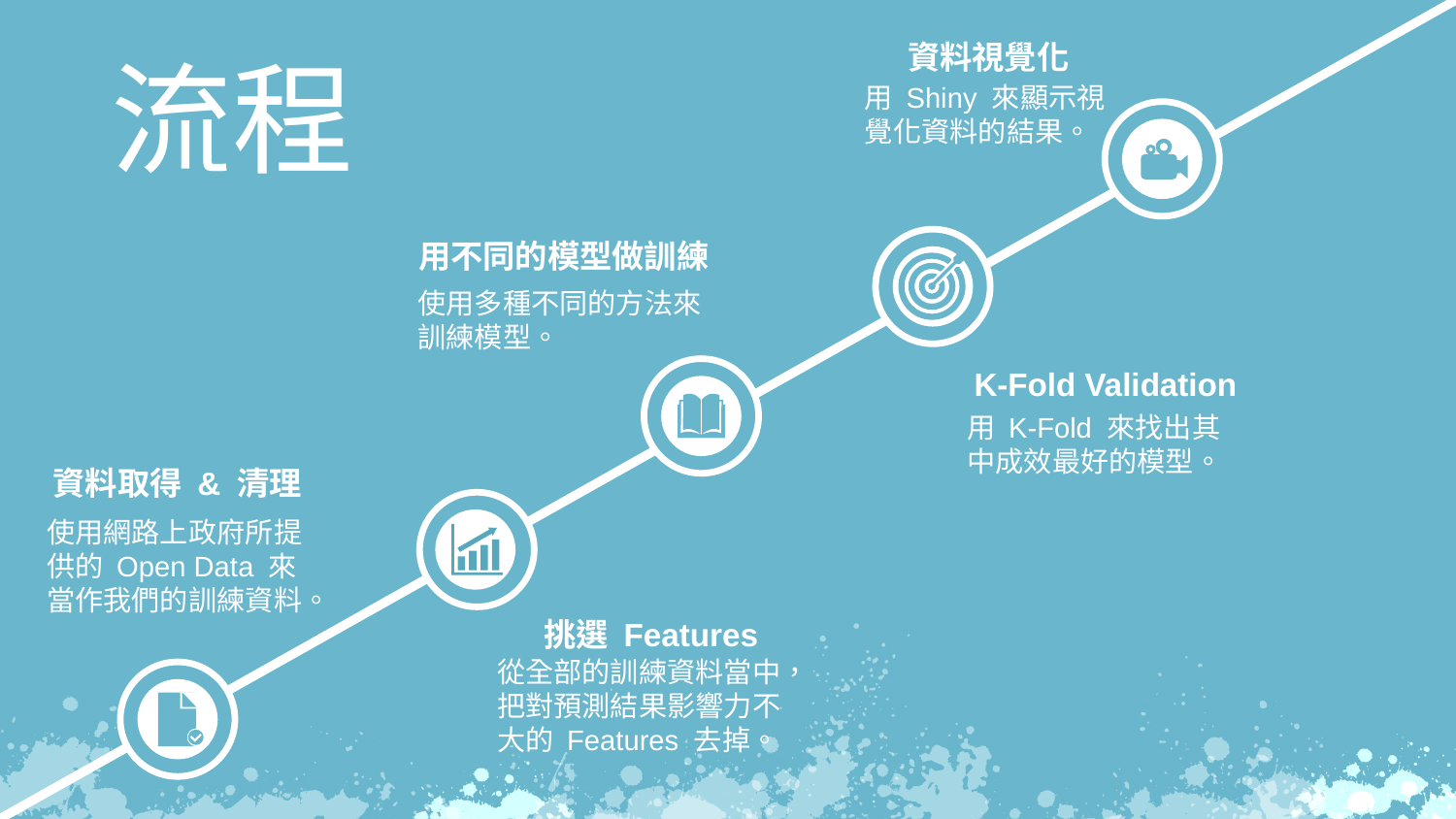

資料視覺化
用 Shiny 來顯示視覺化資料的結果。
流程

用不同的模型做訓練
使用多種不同的方法來訓練模型。

K-Fold Validation
用 K-Fold 來找出其中成效最好的模型。

資料取得 & 清理
使用網路上政府所提供的 Open Data 來當作我們的訓練資料。

挑選 Features
從全部的訓練資料當中，把對預測結果影響力不大的 Features 去掉。